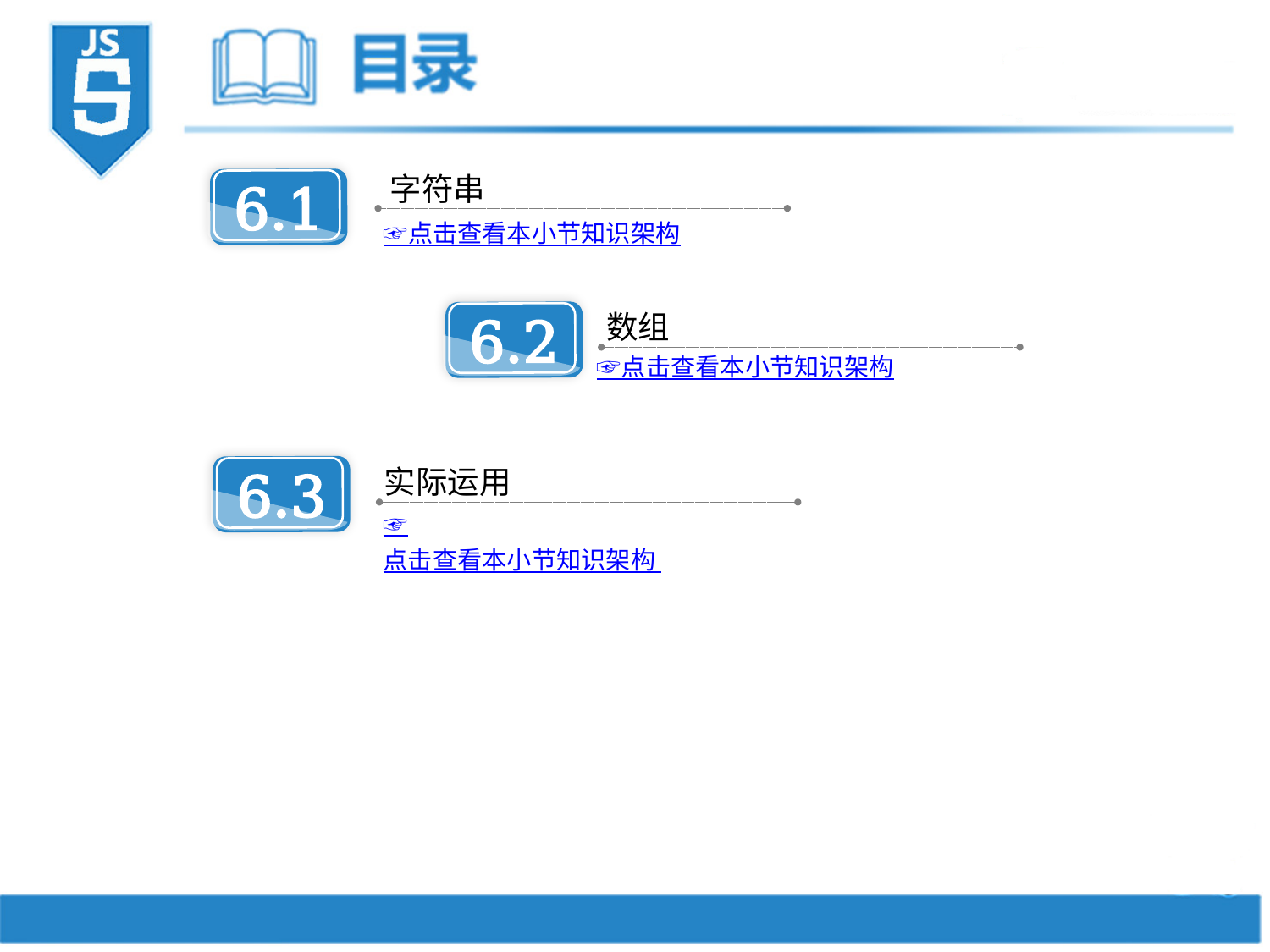

字符串
6.1

☞点击查看本小节知识架构
数组

6.2

☞点击查看本小节知识架构
实际运用

6.3

☞点击查看本小节知识架构